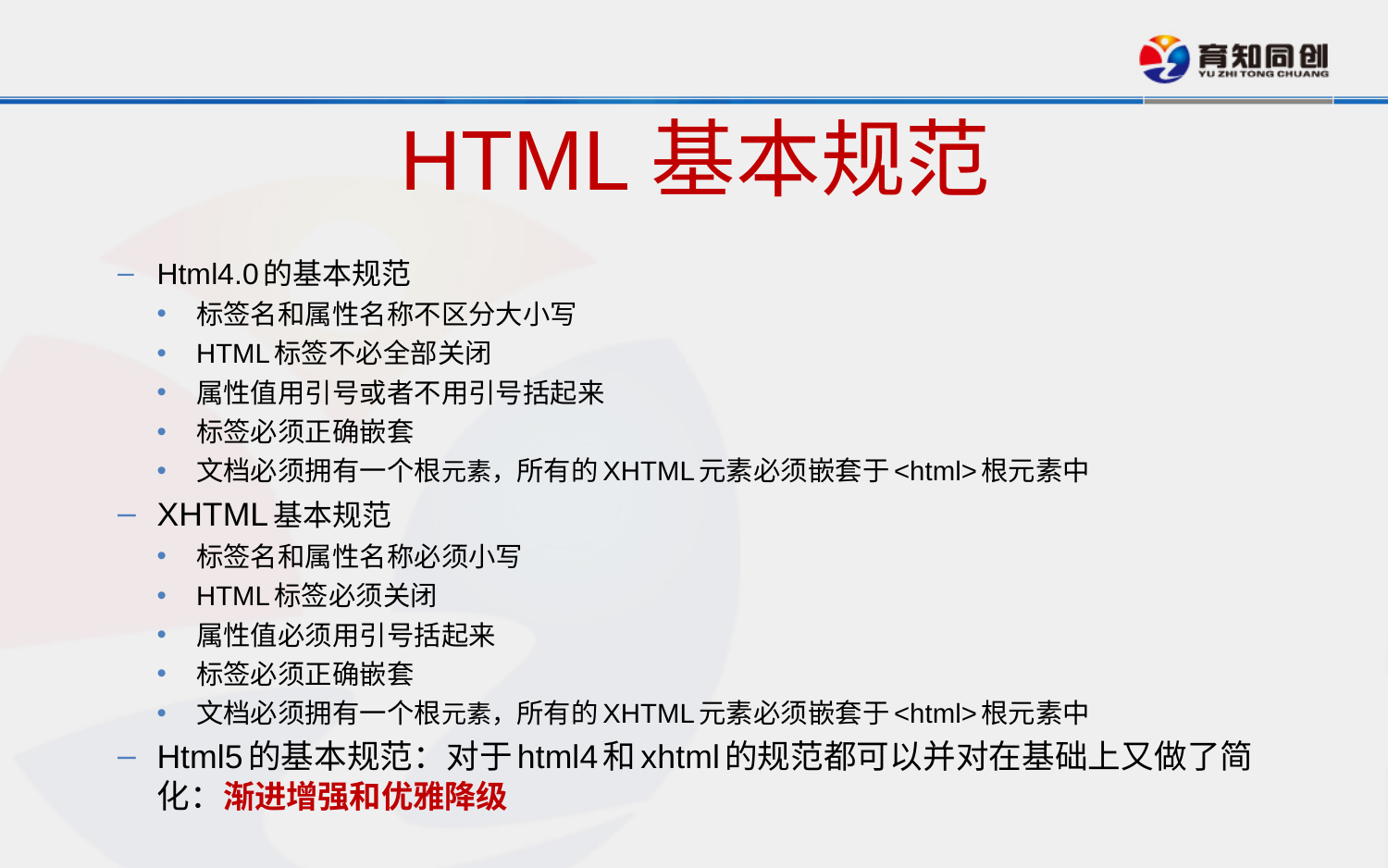

# HTML基本规范
Html4.0的基本规范
标签名和属性名称不区分大小写
HTML标签不必全部关闭
属性值用引号或者不用引号括起来
标签必须正确嵌套
文档必须拥有一个根元素，所有的XHTML元素必须嵌套于<html>根元素中
XHTML基本规范
标签名和属性名称必须小写
HTML标签必须关闭
属性值必须用引号括起来
标签必须正确嵌套
文档必须拥有一个根元素，所有的XHTML元素必须嵌套于<html>根元素中
Html5的基本规范：对于html4和xhtml的规范都可以并对在基础上又做了简化：渐进增强和优雅降级